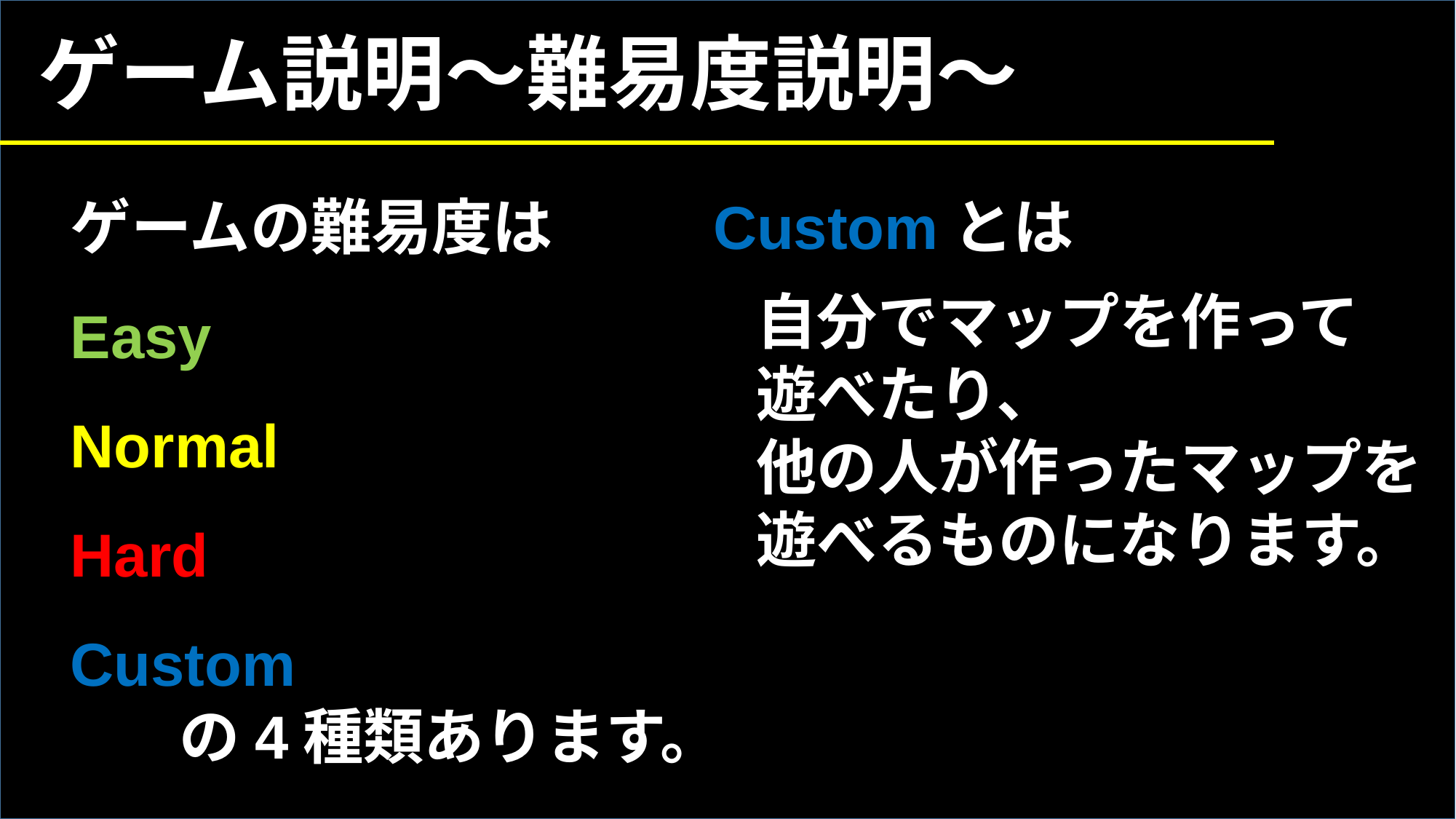

ゲーム説明～難易度説明～
ゲームの難易度は
Easy
Normal
Hard
Custom
	の4種類あります。
Customとは
自分でマップを作って
遊べたり、
他の人が作ったマップを
遊べるものになります。